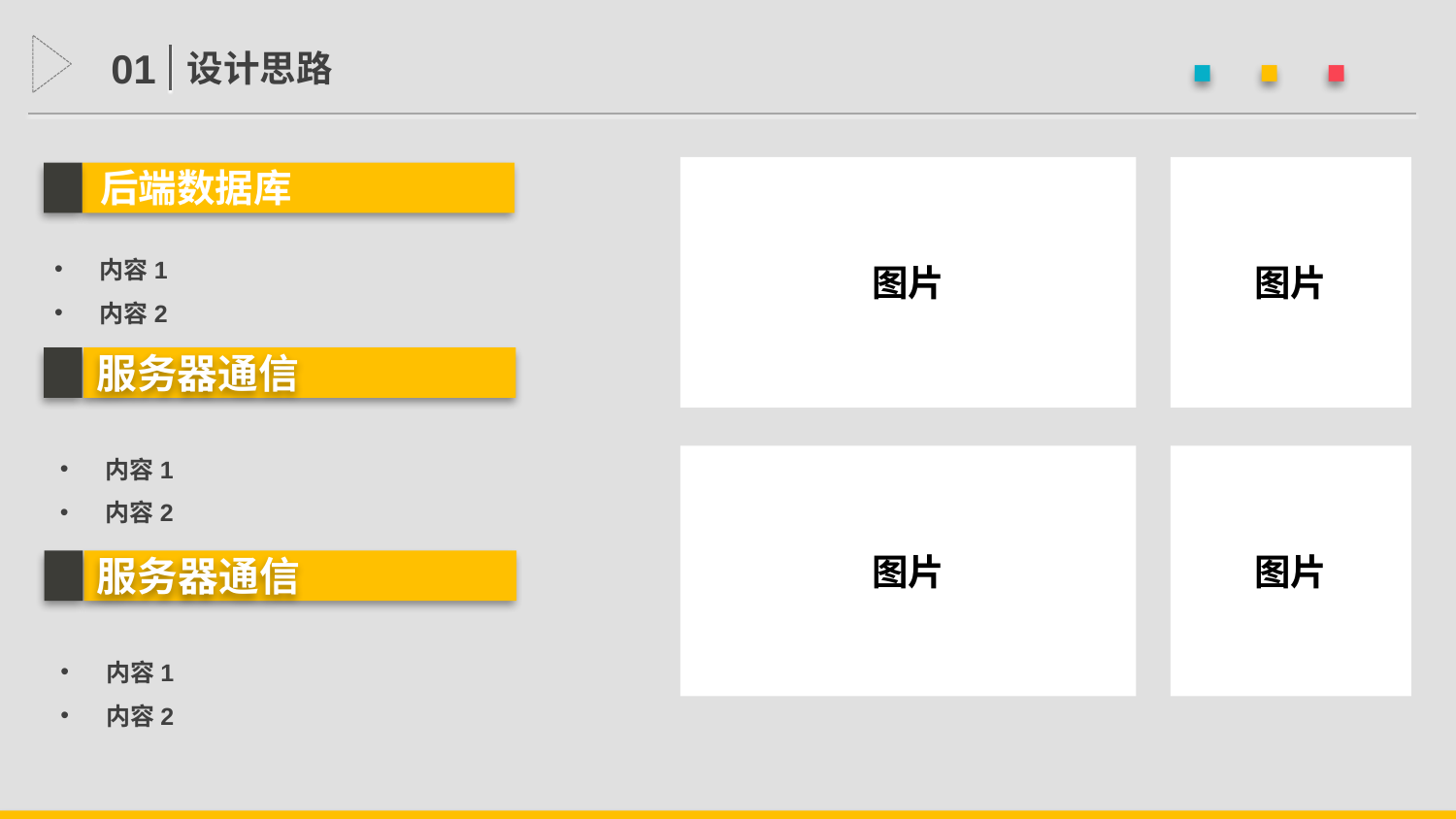

· · ·

01
设计思路

后端数据库
图片
图片

内容1
内容2
服务器通信

内容1
内容2
图片
图片
服务器通信

内容1
内容2